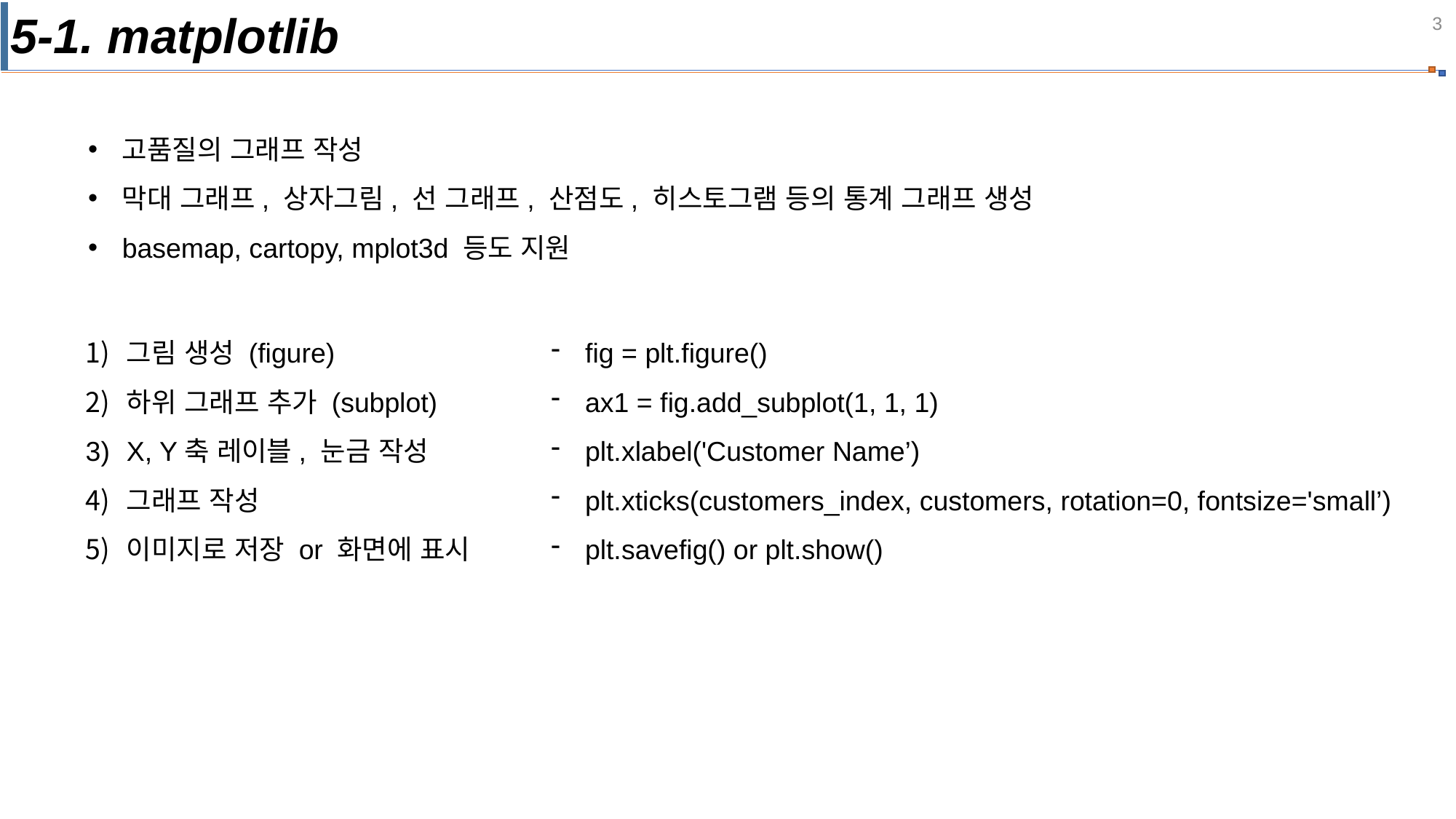

5-1. matplotlib
고품질의 그래프 작성
막대 그래프, 상자그림, 선 그래프, 산점도, 히스토그램 등의 통계 그래프 생성
basemap, cartopy, mplot3d 등도 지원
그림 생성 (figure)
하위 그래프 추가 (subplot)
X, Y축 레이블, 눈금 작성
그래프 작성
이미지로 저장 or 화면에 표시
fig = plt.figure()
ax1 = fig.add_subplot(1, 1, 1)
plt.xlabel('Customer Name’)
plt.xticks(customers_index, customers, rotation=0, fontsize='small’)
plt.savefig() or plt.show()